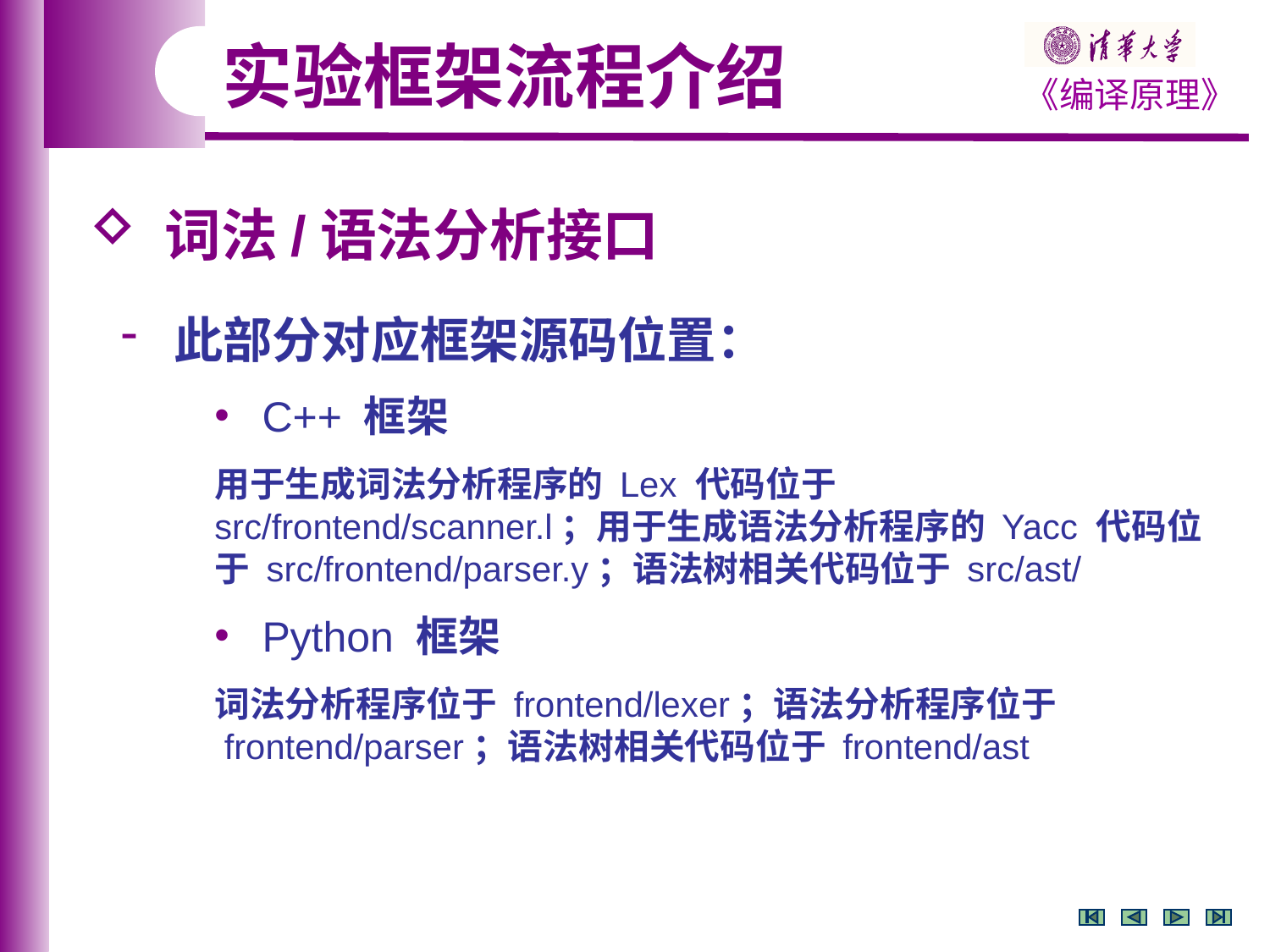

实验框架流程介绍
 词法/语法分析接口

 此部分对应框架源码位置：

C++ 框架

用于生成词法分析程序的 Lex 代码位于 src/frontend/scanner.l；用于生成语法分析程序的 Yacc 代码位于 src/frontend/parser.y；语法树相关代码位于 src/ast/

Python 框架

词法分析程序位于 frontend/lexer；语法分析程序位于
 frontend/parser；语法树相关代码位于 frontend/ast